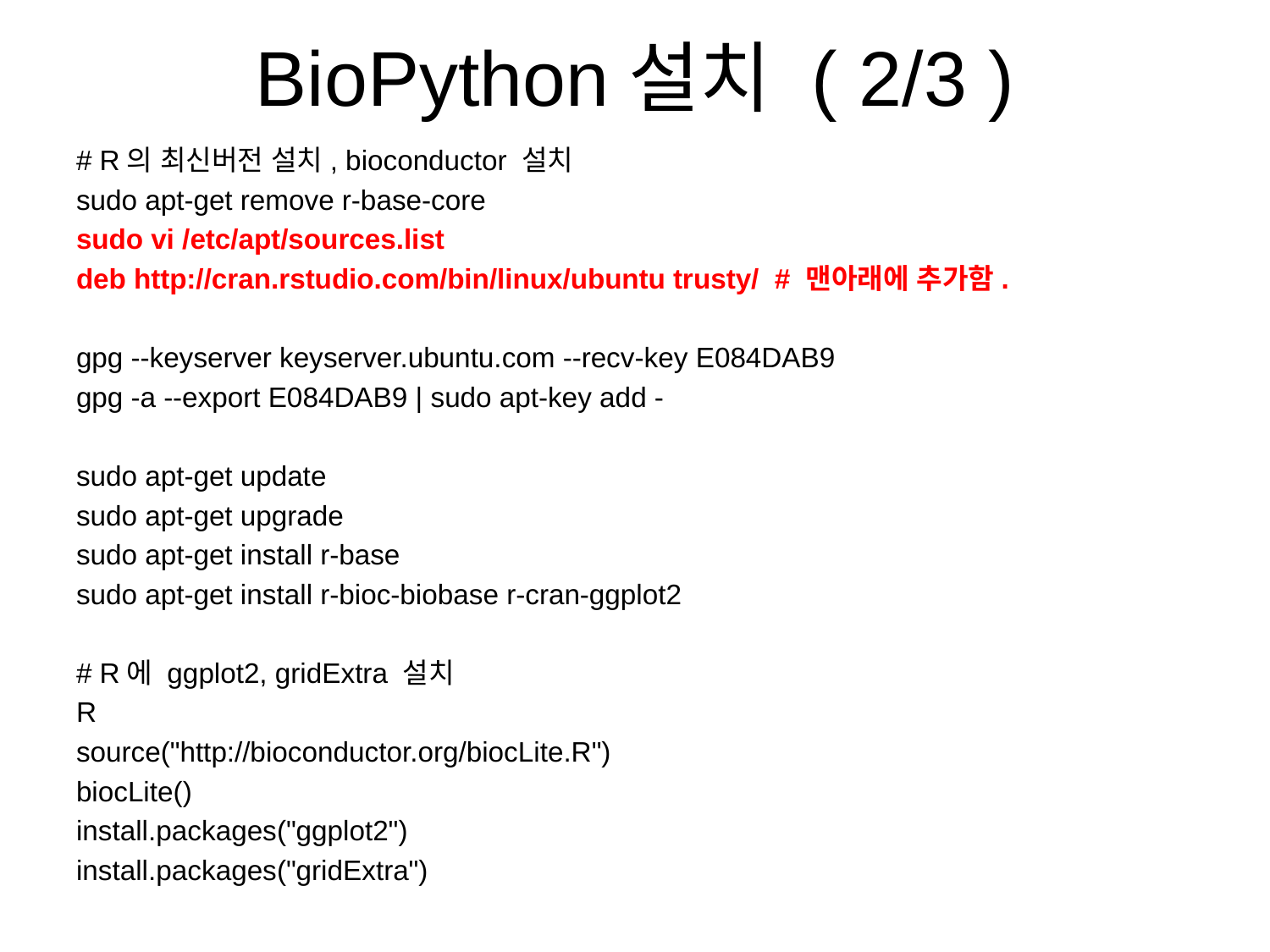

# BioPython설치 ( 2/3 )
# R의 최신버전 설치, bioconductor 설치
sudo apt-get remove r-base-core
sudo vi /etc/apt/sources.list
deb http://cran.rstudio.com/bin/linux/ubuntu trusty/  # 맨아래에 추가함.

gpg --keyserver keyserver.ubuntu.com --recv-key E084DAB9
gpg -a --export E084DAB9 | sudo apt-key add -

sudo apt-get update
sudo apt-get upgrade
sudo apt-get install r-base
sudo apt-get install r-bioc-biobase r-cran-ggplot2

# R에 ggplot2, gridExtra 설치
R
source("http://bioconductor.org/biocLite.R")
biocLite()
install.packages("ggplot2")
install.packages("gridExtra")